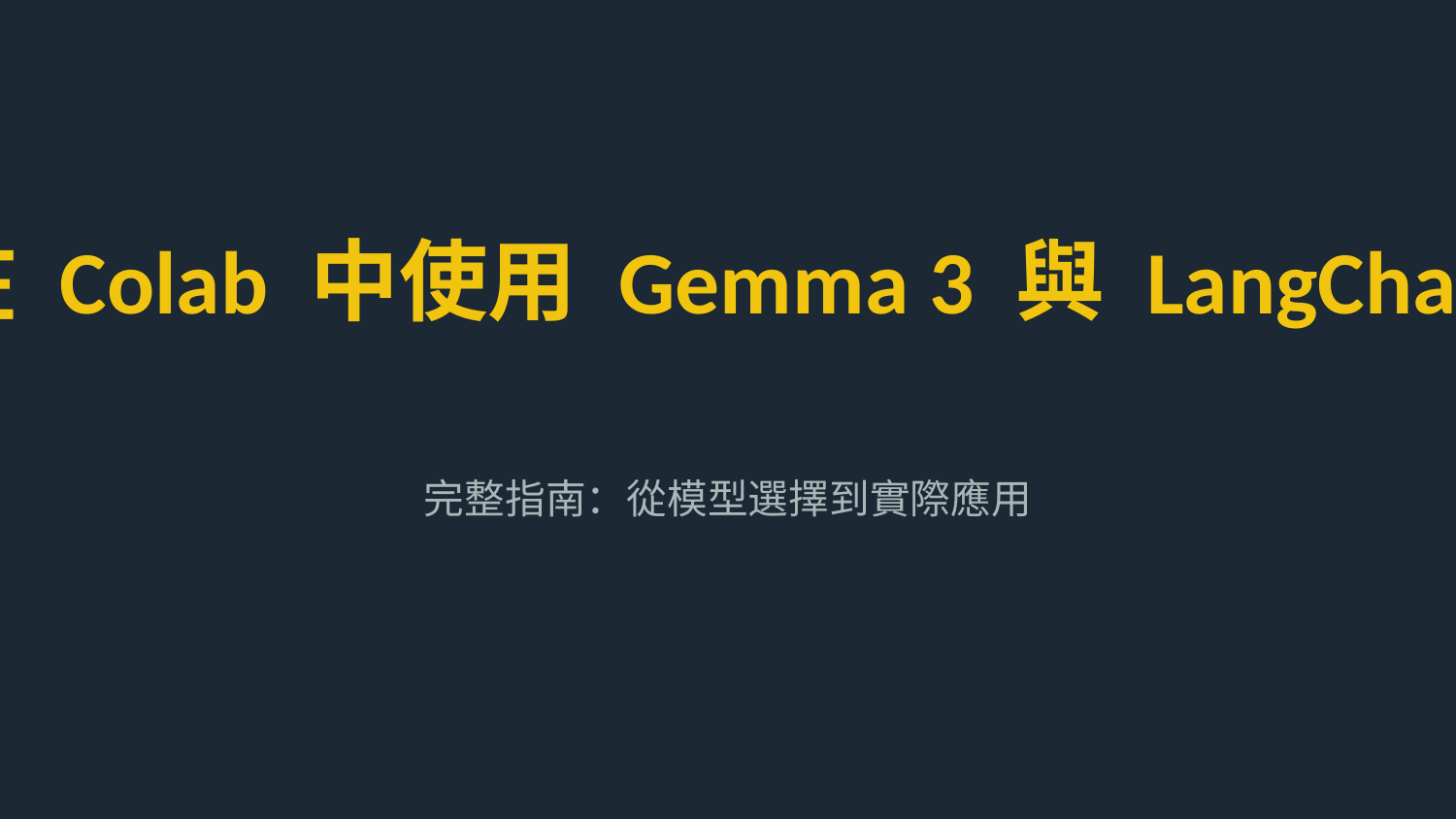

在 Colab 中使用 Gemma 3 與 LangChain
完整指南：從模型選擇到實際應用